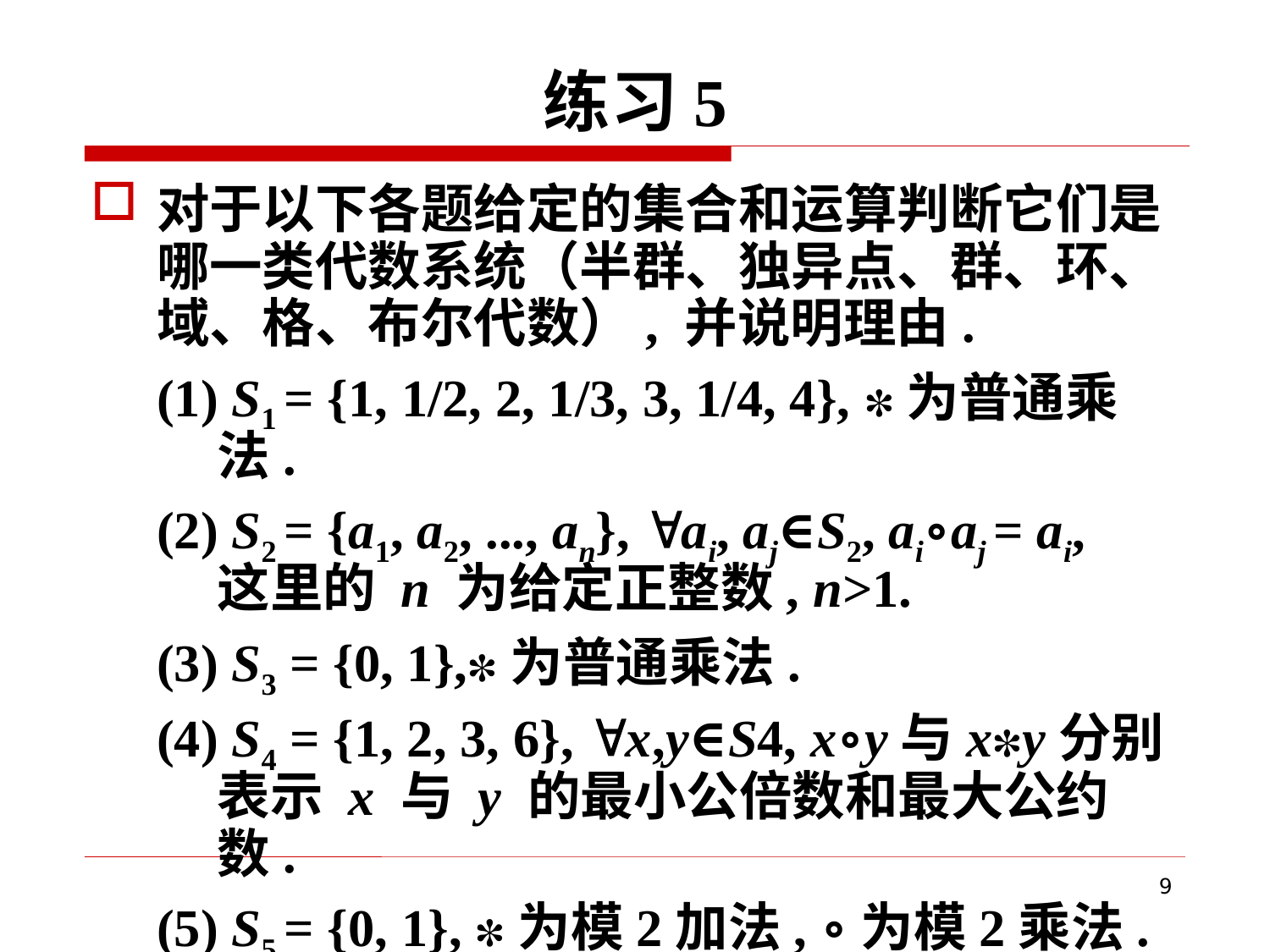

# 练习5
对于以下各题给定的集合和运算判断它们是哪一类代数系统（半群、独异点、群、环、域、格、布尔代数）, 并说明理由.
(1) S1 = {1, 1/2, 2, 1/3, 3, 1/4, 4}, ∗为普通乘法.
(2) S2 = {a1, a2, ..., an}, ∀ai, aj∈S2, ai∘aj = ai,  这里的 n 为给定正整数, n>1.
(3) S3 = {0, 1},∗为普通乘法.
(4) S4 = {1, 2, 3, 6}, ∀x,y∈S4, x∘y与x∗y分别表示 x 与 y 的最小公倍数和最大公约数.
(5) S5 = {0, 1}, ∗为模2加法, ∘为模2乘法.
9